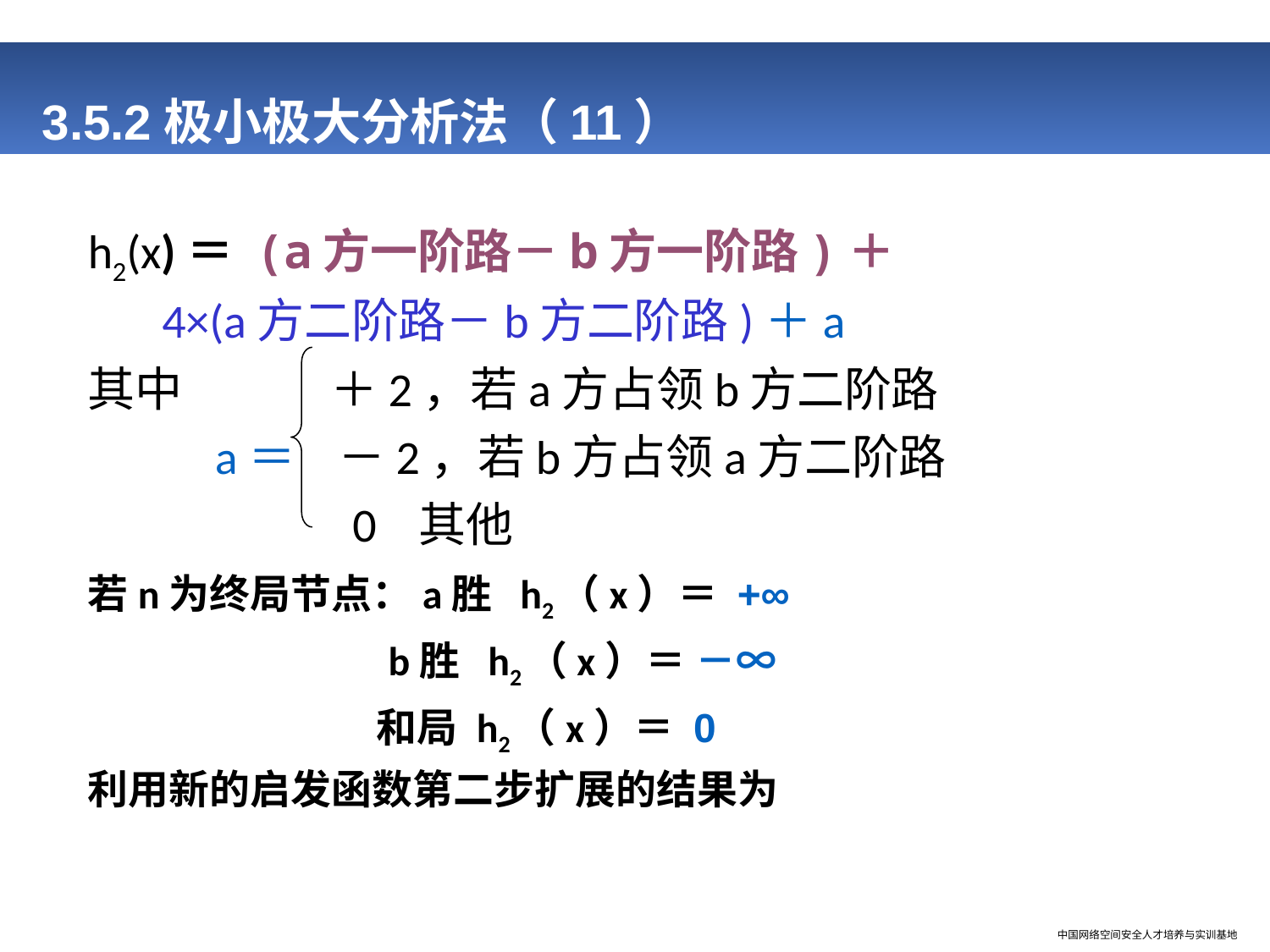

# 3.5.2极小极大分析法（11）
h2(x)＝ (a方一阶路－b方一阶路)＋
       4×(a方二阶路－b方二阶路)＋a
其中              ＋2，若a方占领b方二阶路
            a＝    －2，若b方占领a方二阶路
                         0   其他
若n为终局节点：a胜  h2（x）＝ +∞
                                 b胜  h2（x）＝ －∞
                              和局 h2（x）＝ 0
利用新的启发函数第二步扩展的结果为